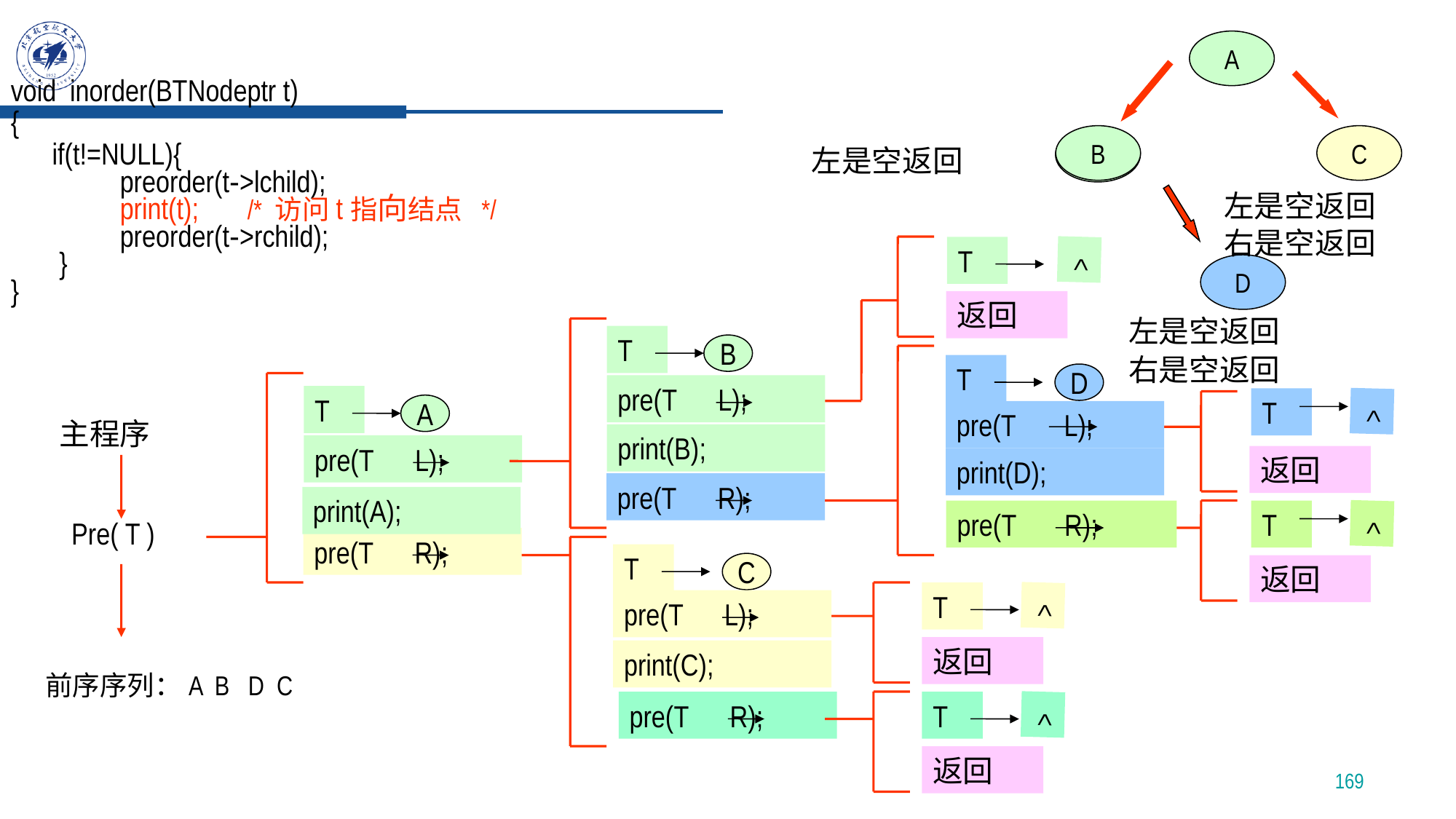

A
T
A

pre(T      L);

pre(T      R);

void  inorder(BTNodeptr t)
{
      if(t!=NULL){
	preorder(t->lchild);
	print(t);       /* 访问t指向结点  */
	preorder(t->rchild);
       }
}
C
T
C

pre(T      L);

B
T
B

pre(T      L);

B
左是空返回
T
>

pre(T      R);

左是空返回
T
>

右是空返回
T
>

D
T
D

pre(T       L);

返回
左是空返回
T
>

右是空返回
T
>

主程序

Pre( T )
print(B);
返回
print(D);
print(A);
pre(T       R);

返回

返回
print(C);
前序序列：A  B   D  C

pre(T      R);

169
返回